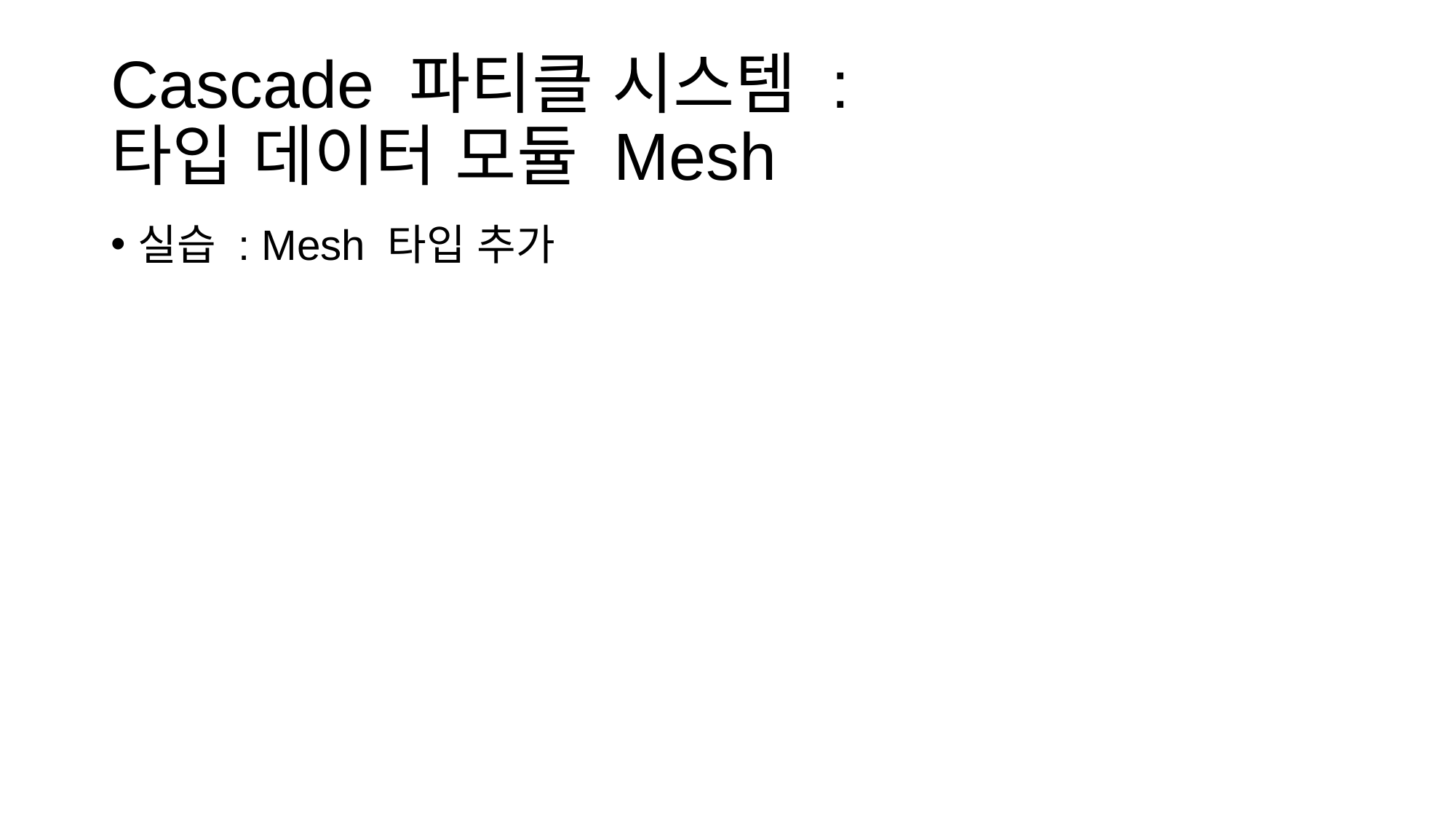

# Cascade 파티클 시스템 : 타입 데이터 모듈 Mesh
실습 : Mesh 타입 추가